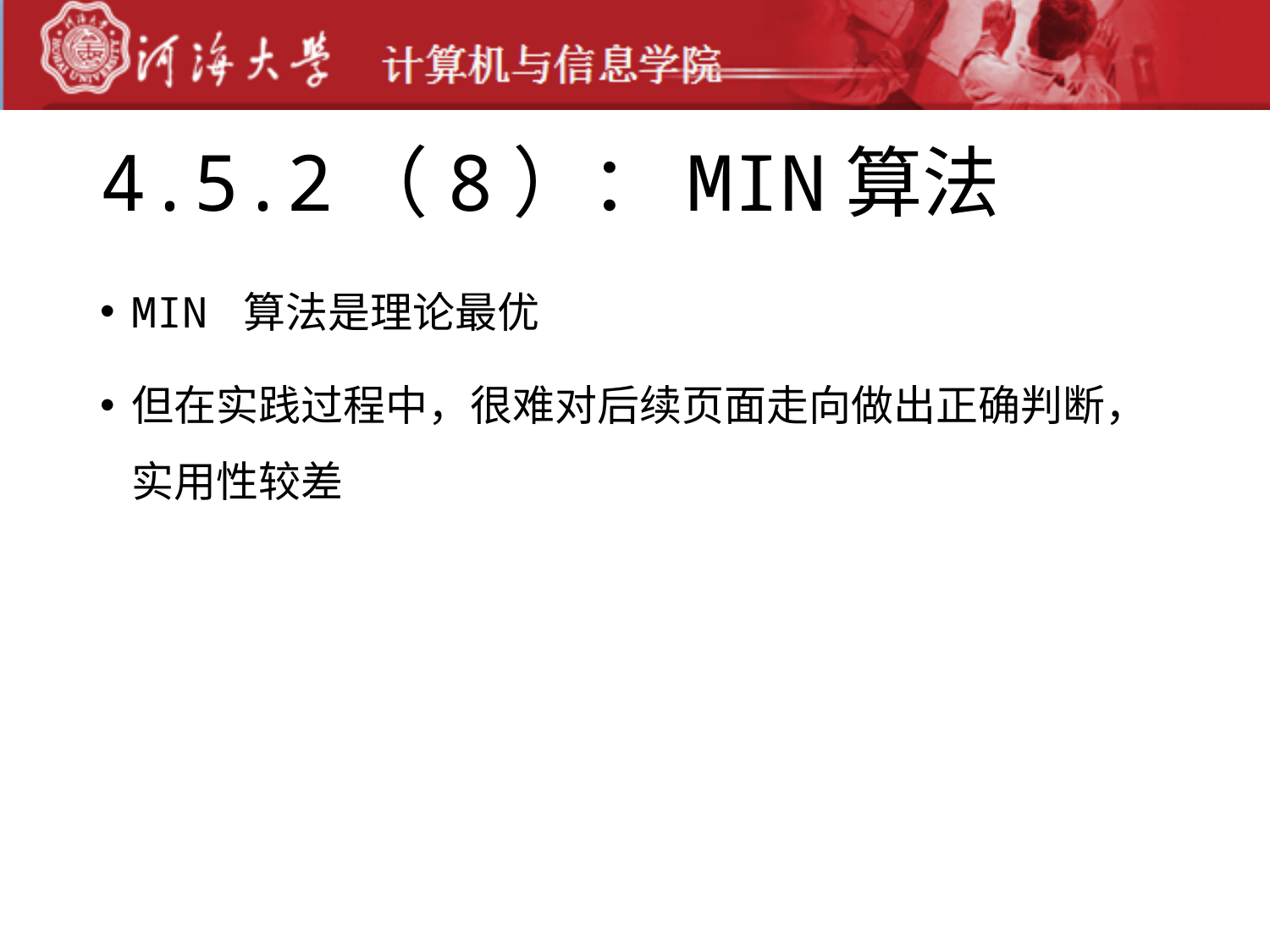

# 4.5.2（8）：MIN算法
MIN 算法是理论最优
但在实践过程中，很难对后续页面走向做出正确判断，实用性较差